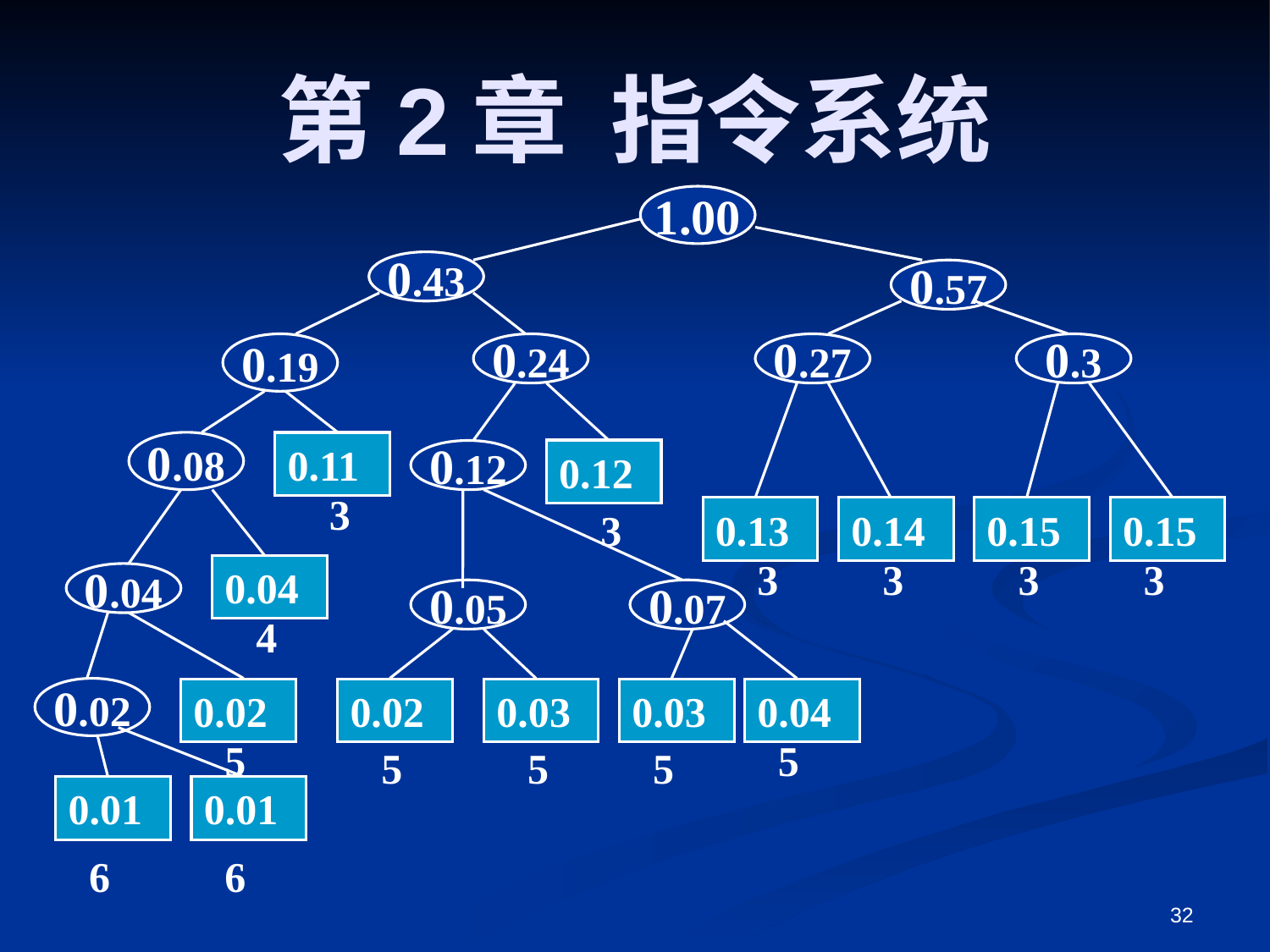

# 第2章  指令系统
1.00

0.43
0.57

0.19
0.24
0.27
0.3

0.08
0.11
0.12
0.12
3

3
0.13
0.14
0.15
0.15
3
3
3
3
0.04
0.04
0.05
0.07
4

0.02
0.02
0.02
0.03
0.03
0.04

5
5
5
5
5

0.01
0.01
6
6
32